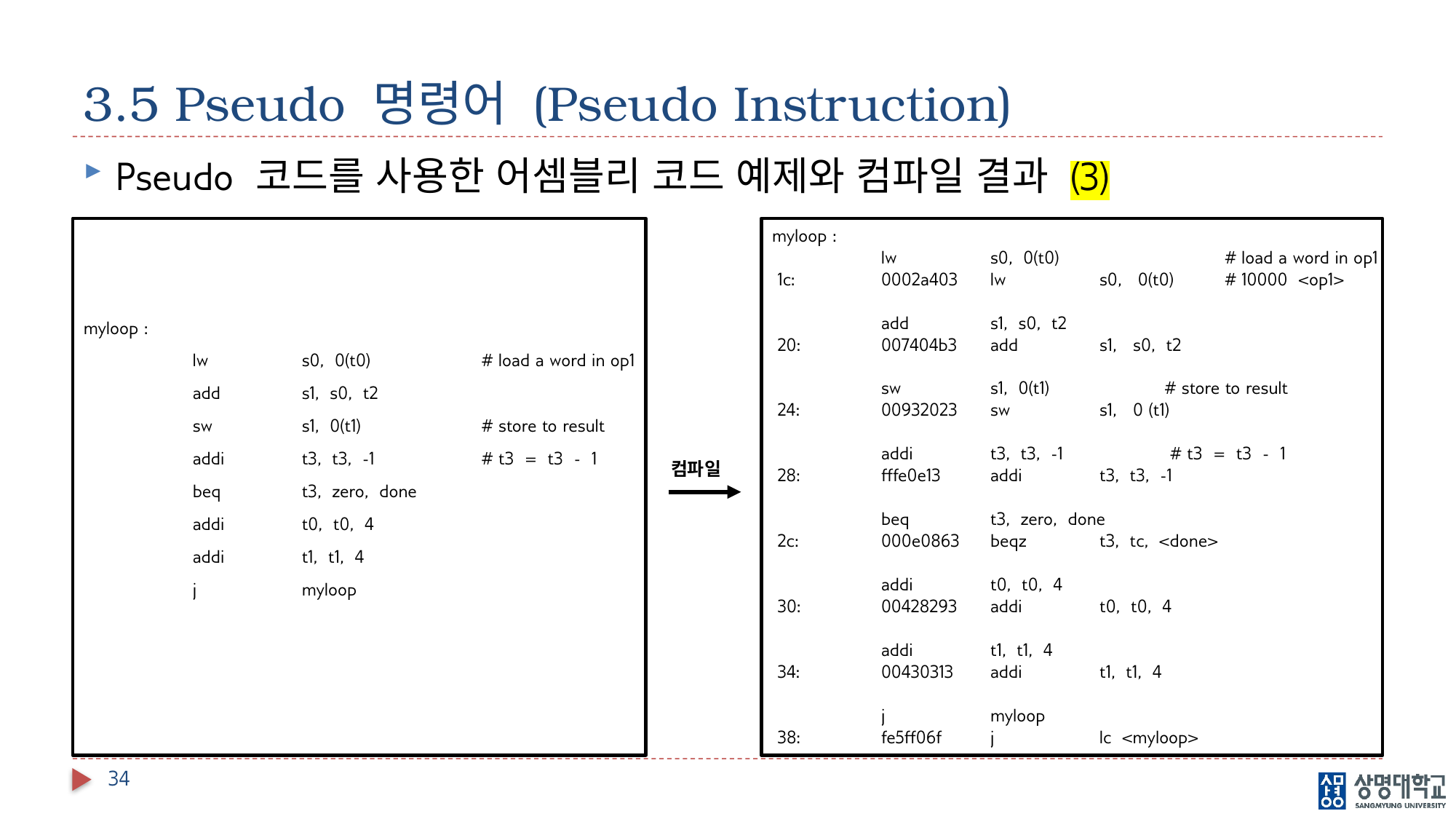

# 3.5 Pseudo 명령어 (Pseudo Instruction)

Pseudo 코드를 사용한 어셈블리 코드 예제와 컴파일 결과 (3)
myloop :
	lw	s0,  0(t0) 	             	   # load a word in op1
 1c:	0002a403	lw     	s0,   0(t0)    	   # 10000  <op1>

	add	s1,  s0,  t2
 20:	007404b3	add    	s1,   s0,  t2

	sw	s1,  0(t1) 	            # store to result
 24:	00932023	sw    	s1,   0 (t1)

	addi	t3,  t3,  -1 	             # t3  =  t3  -  1
 28:	fffe0e13	addi   	t3,  t3,  -1

	beq	t3,  zero,  done
 2c:	000e0863	beqz   	t3,  tc,  <done>

	addi	t0,  t0,  4
 30:	00428293	addi   	t0,  t0,  4

	addi	t1,  t1,  4
 34:	00430313	addi   	t1,  t1,  4

	j	myloop
 38:	fe5ff06f	j   	lc  <myloop>

myloop :
	lw	s0,  0(t0) 	             # load a word in op1
	add	s1,  s0,  t2
	sw	s1,  0(t1) 	             # store to result
	addi	t3,  t3,  -1 	             # t3  =  t3  -  1
	beq	t3,  zero,  done
	addi	t0,  t0,  4
	addi	t1,  t1,  4
	j	myloop

컴파일
34